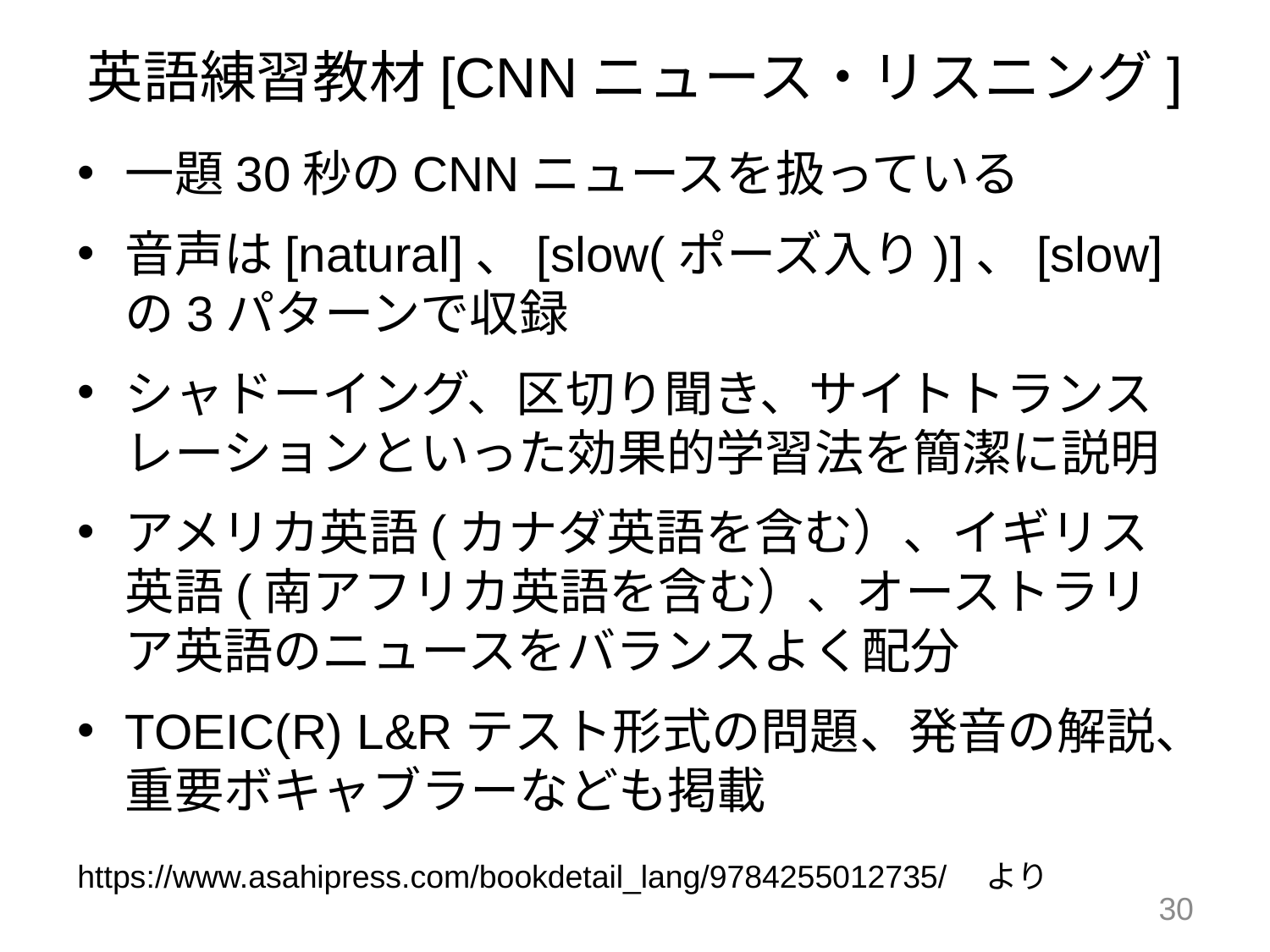

# 英語練習教材[CNNニュース・リスニング]
一題30秒のCNNニュースを扱っている
音声は[natural]、[slow(ポーズ入り)]、[slow]の3パターンで収録
シャドーイング、区切り聞き、サイトトランスレーションといった効果的学習法を簡潔に説明
アメリカ英語(カナダ英語を含む）、イギリス英語(南アフリカ英語を含む）、オーストラリア英語のニュースをバランスよく配分
TOEIC(R) L&Rテスト形式の問題、発音の解説、重要ボキャブラーなども掲載

https://www.asahipress.com/bookdetail_lang/9784255012735/　より
30